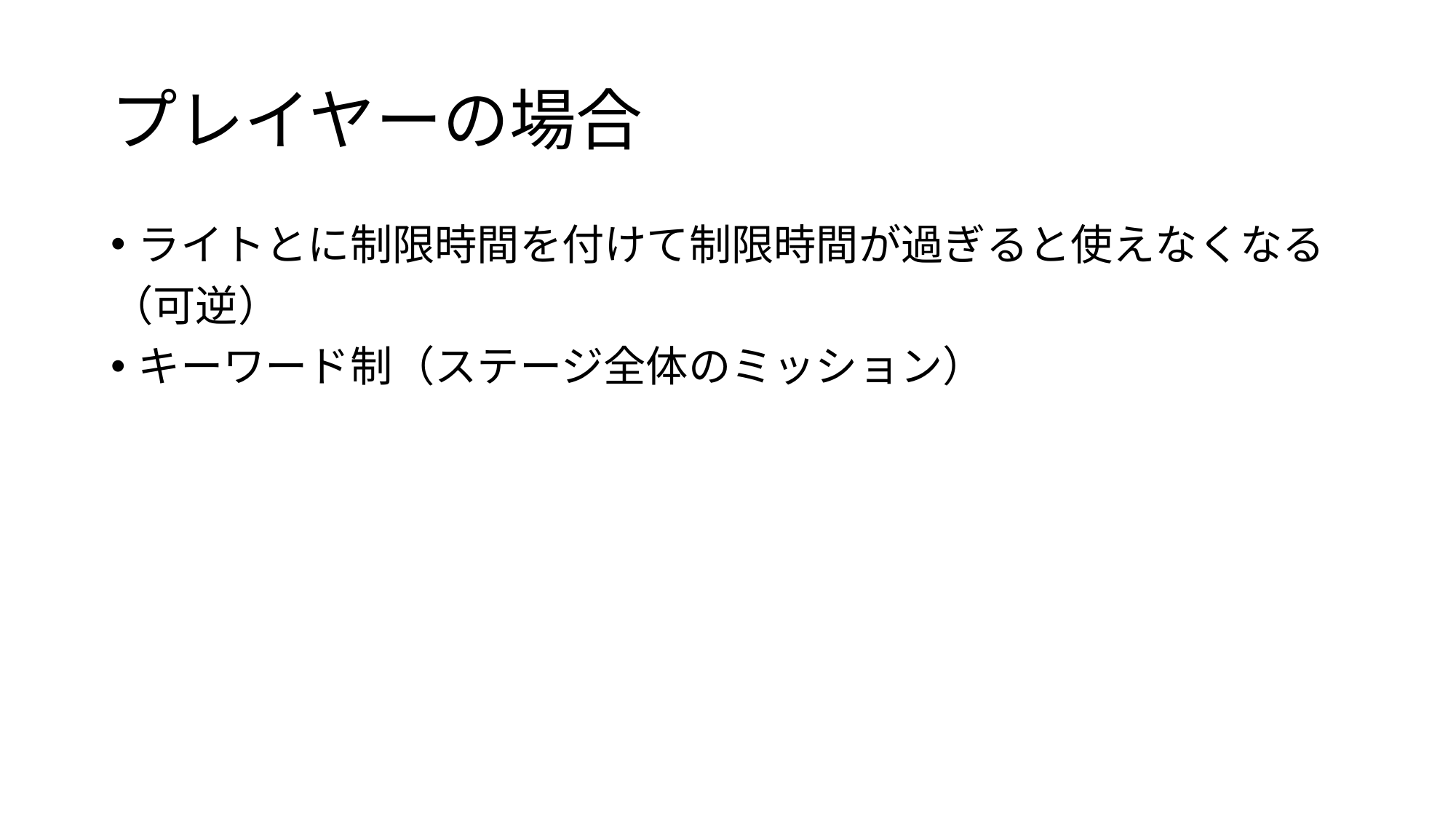

# プレイヤーの場合
ライトとに制限時間を付けて制限時間が過ぎると使えなくなる
（可逆）
キーワード制（ステージ全体のミッション）